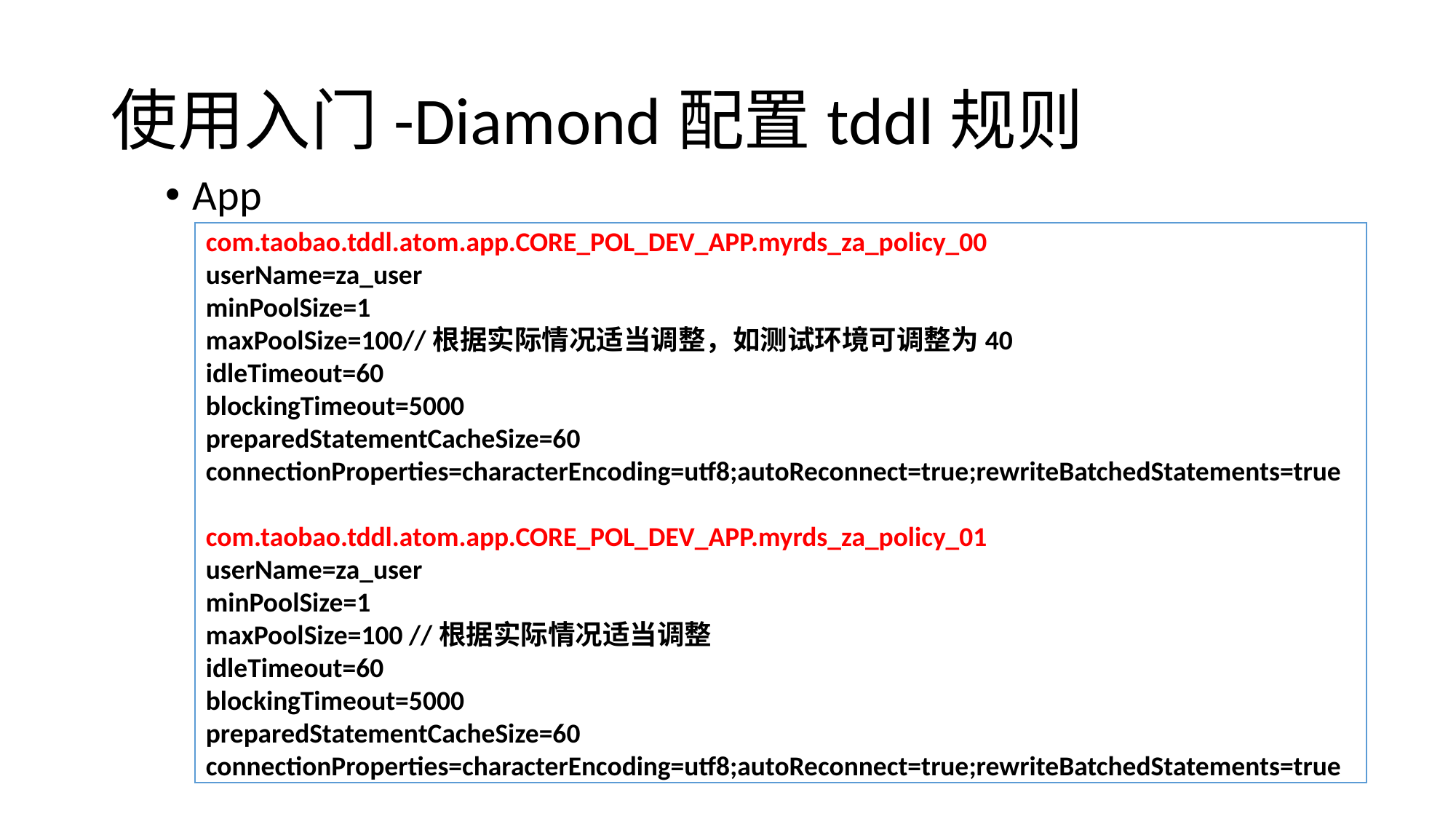

# 使用入门-Diamond配置tddl规则
App
com.taobao.tddl.atom.app.CORE_POL_DEV_APP.myrds_za_policy_00
userName=za_user
minPoolSize=1
maxPoolSize=100//根据实际情况适当调整，如测试环境可调整为40
idleTimeout=60
blockingTimeout=5000
preparedStatementCacheSize=60
connectionProperties=characterEncoding=utf8;autoReconnect=true;rewriteBatchedStatements=true

com.taobao.tddl.atom.app.CORE_POL_DEV_APP.myrds_za_policy_01
userName=za_user
minPoolSize=1
maxPoolSize=100 //根据实际情况适当调整
idleTimeout=60
blockingTimeout=5000
preparedStatementCacheSize=60
connectionProperties=characterEncoding=utf8;autoReconnect=true;rewriteBatchedStatements=true